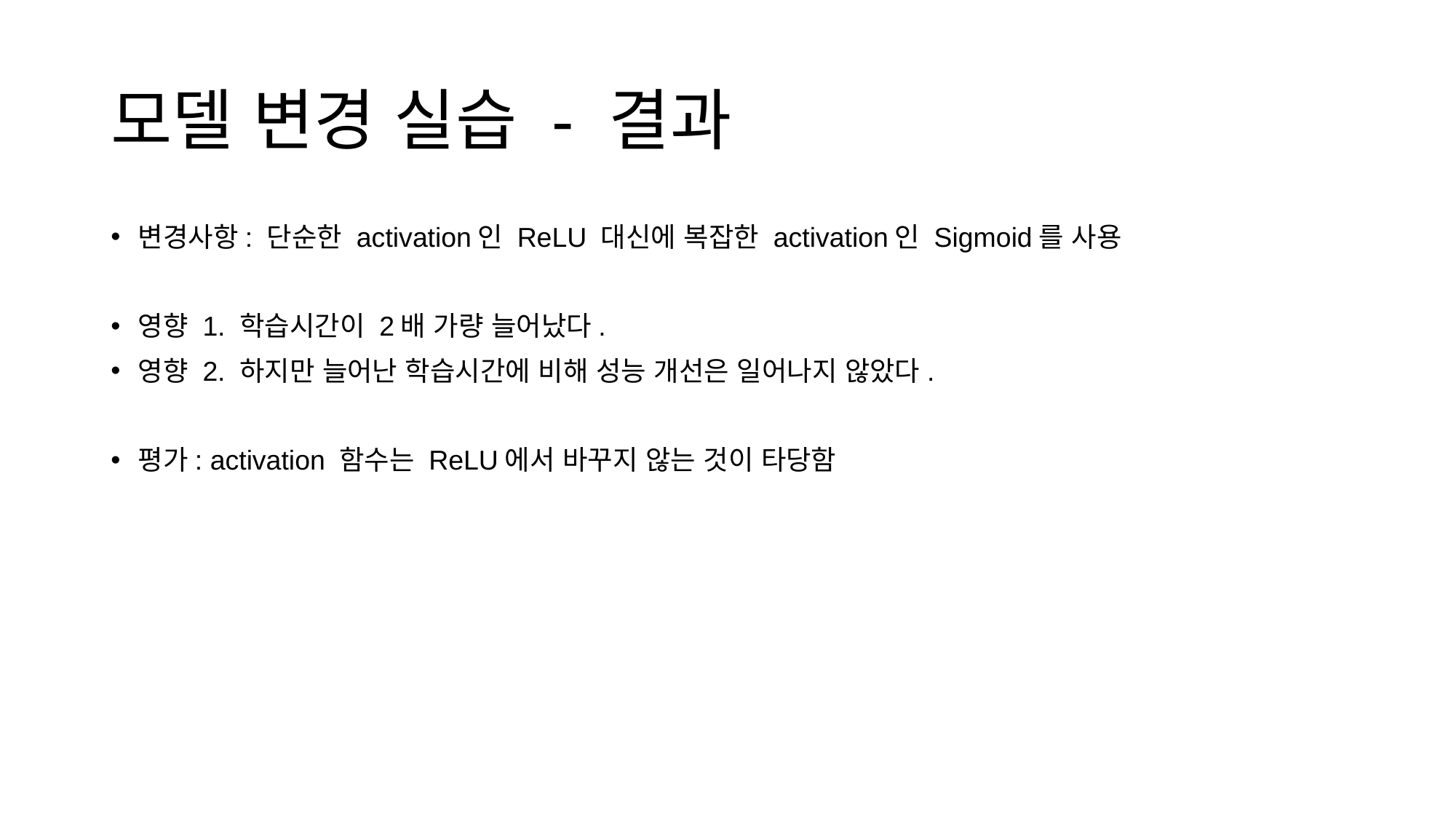

# 모델 변경 실습 - 결과
변경사항: 단순한 activation인 ReLU 대신에 복잡한 activation인 Sigmoid를 사용

영향 1. 학습시간이 2배 가량 늘어났다.
영향 2. 하지만 늘어난 학습시간에 비해 성능 개선은 일어나지 않았다.

평가: activation 함수는 ReLU에서 바꾸지 않는 것이 타당함